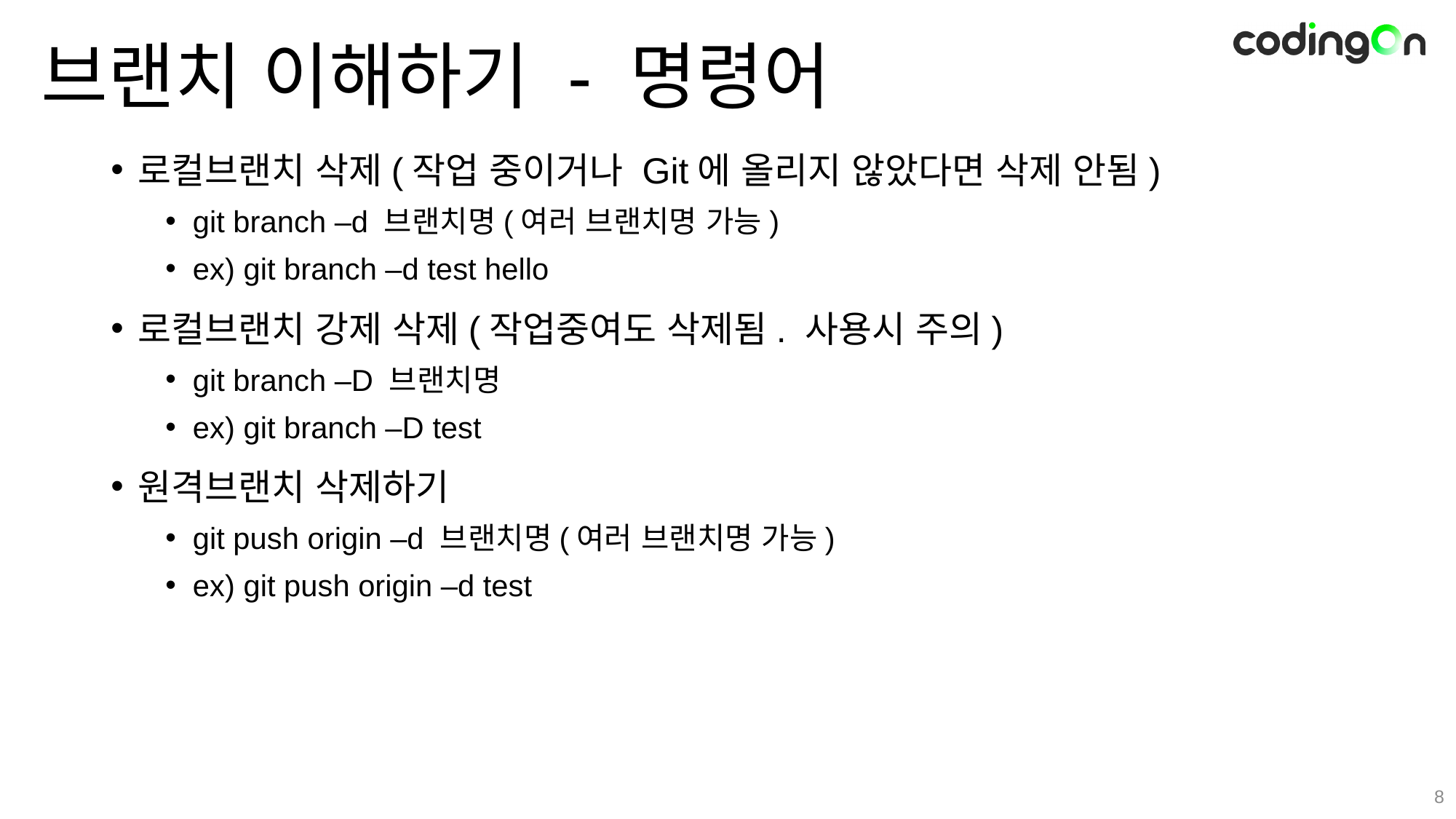

# 브랜치 이해하기 - 명령어
로컬브랜치 삭제(작업 중이거나 Git에 올리지 않았다면 삭제 안됨)
git branch –d 브랜치명(여러 브랜치명 가능)
ex) git branch –d test hello
로컬브랜치 강제 삭제(작업중여도 삭제됨. 사용시 주의)
git branch –D 브랜치명
ex) git branch –D test
원격브랜치 삭제하기
git push origin –d 브랜치명(여러 브랜치명 가능)
ex) git push origin –d test

8